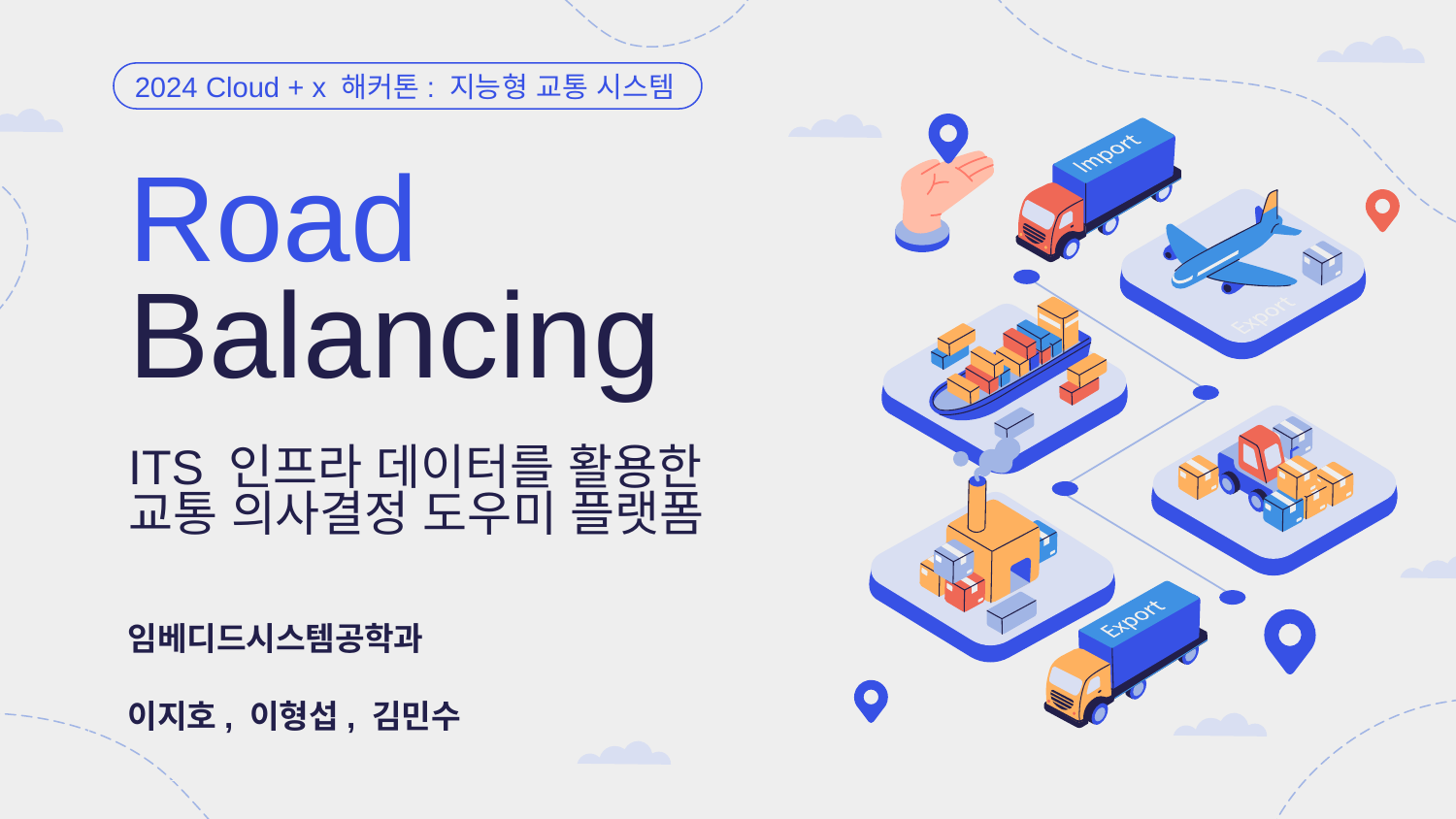

2024 Cloud + x 해커톤: 지능형 교통 시스템

# Road Balancing ITS 인프라 데이터를 활용한 교통 의사결정 도우미 플랫폼
임베디드시스템공학과

이지호, 이형섭, 김민수